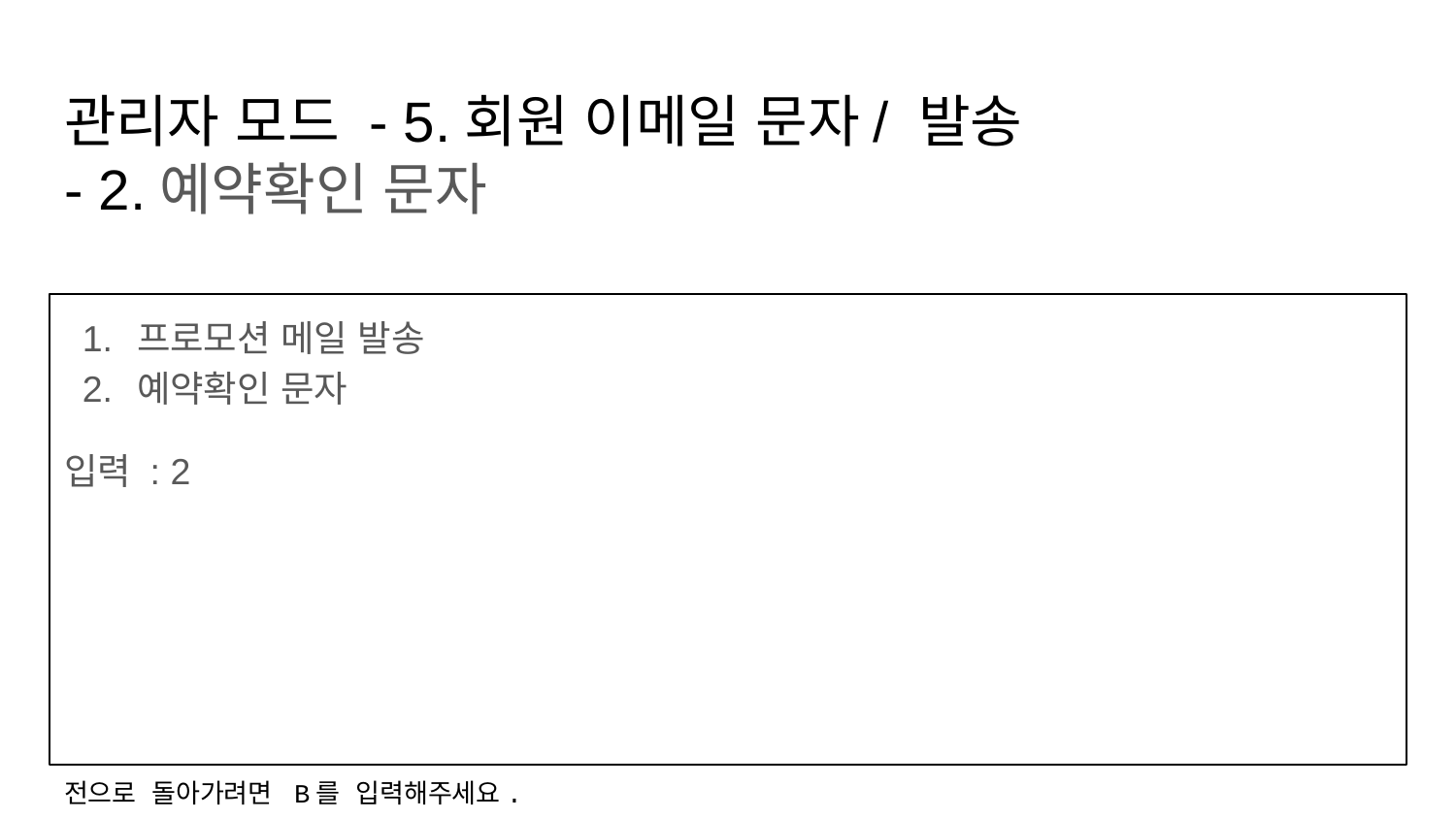

# 관리자 모드 - 5.회원 이메일 문자/ 발송
- 2.예약확인 문자
프로모션 메일 발송
예약확인 문자
입력 : 2

전으로 돌아가려면 B를 입력해주세요.